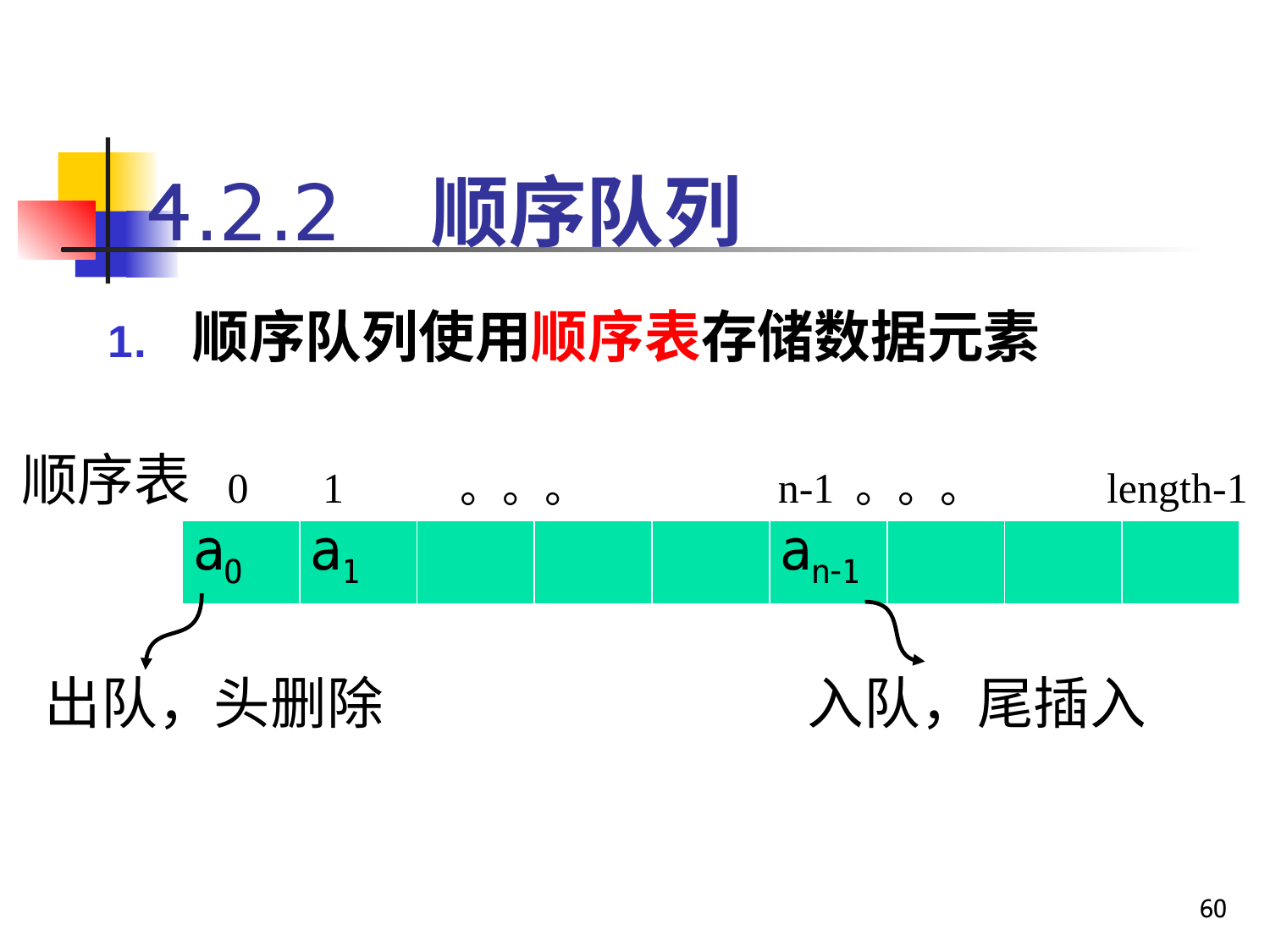

# 4.2.2   顺序队列
顺序队列使用顺序表存储数据元素

顺序表
0       1          。。。                   n-1 。。。            length-1
| a0 | a1 |  |  |  | an-1 |  |  |  |
| --- | --- | --- | --- | --- | --- | --- | --- | --- |
出队，头删除
入队，尾插入
60